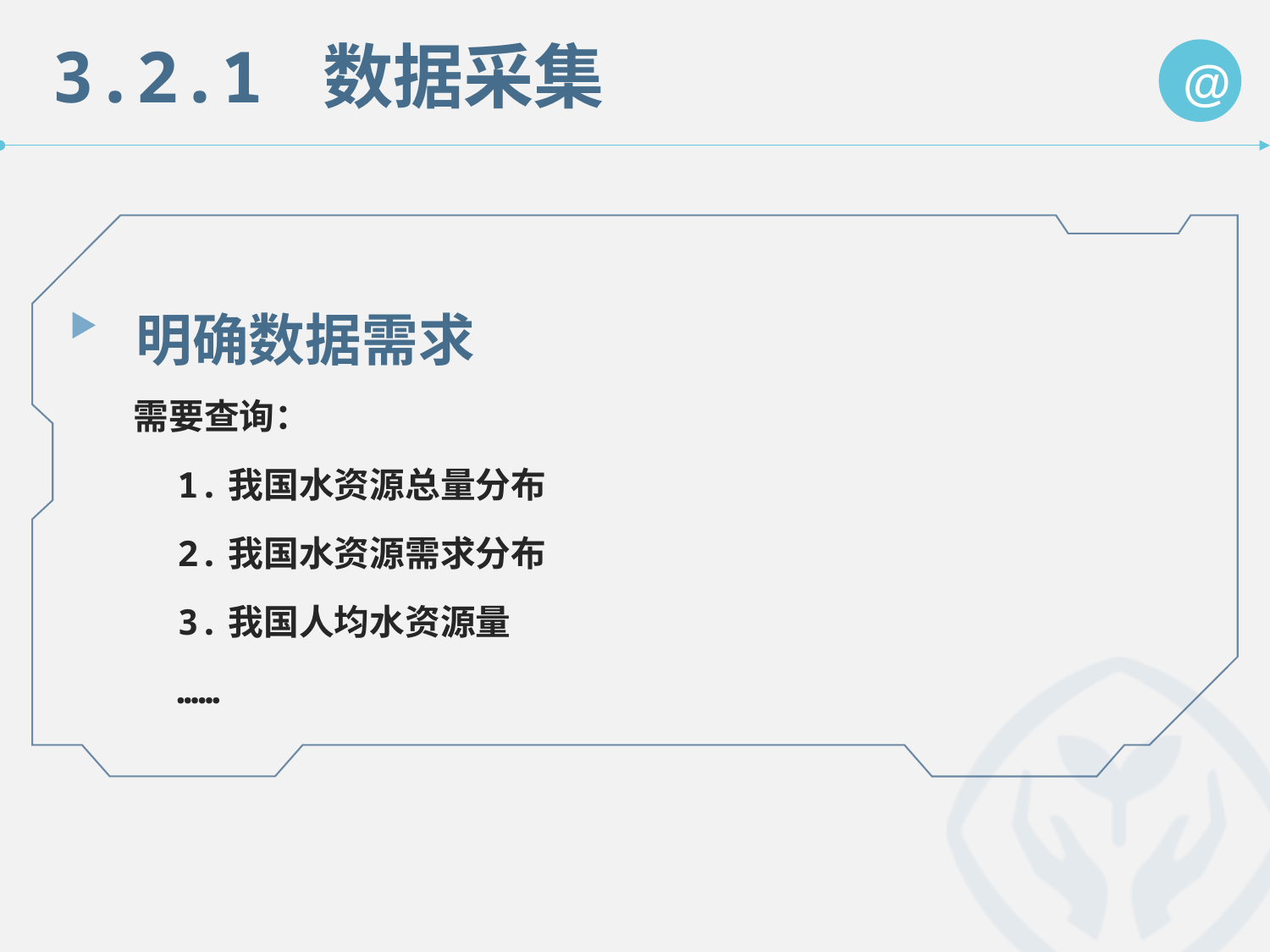

3.2.1 数据采集
@

明确数据需求

    需要查询：
    1.我国水资源总量分布
    2.我国水资源需求分布
    3.我国人均水资源量
    ……